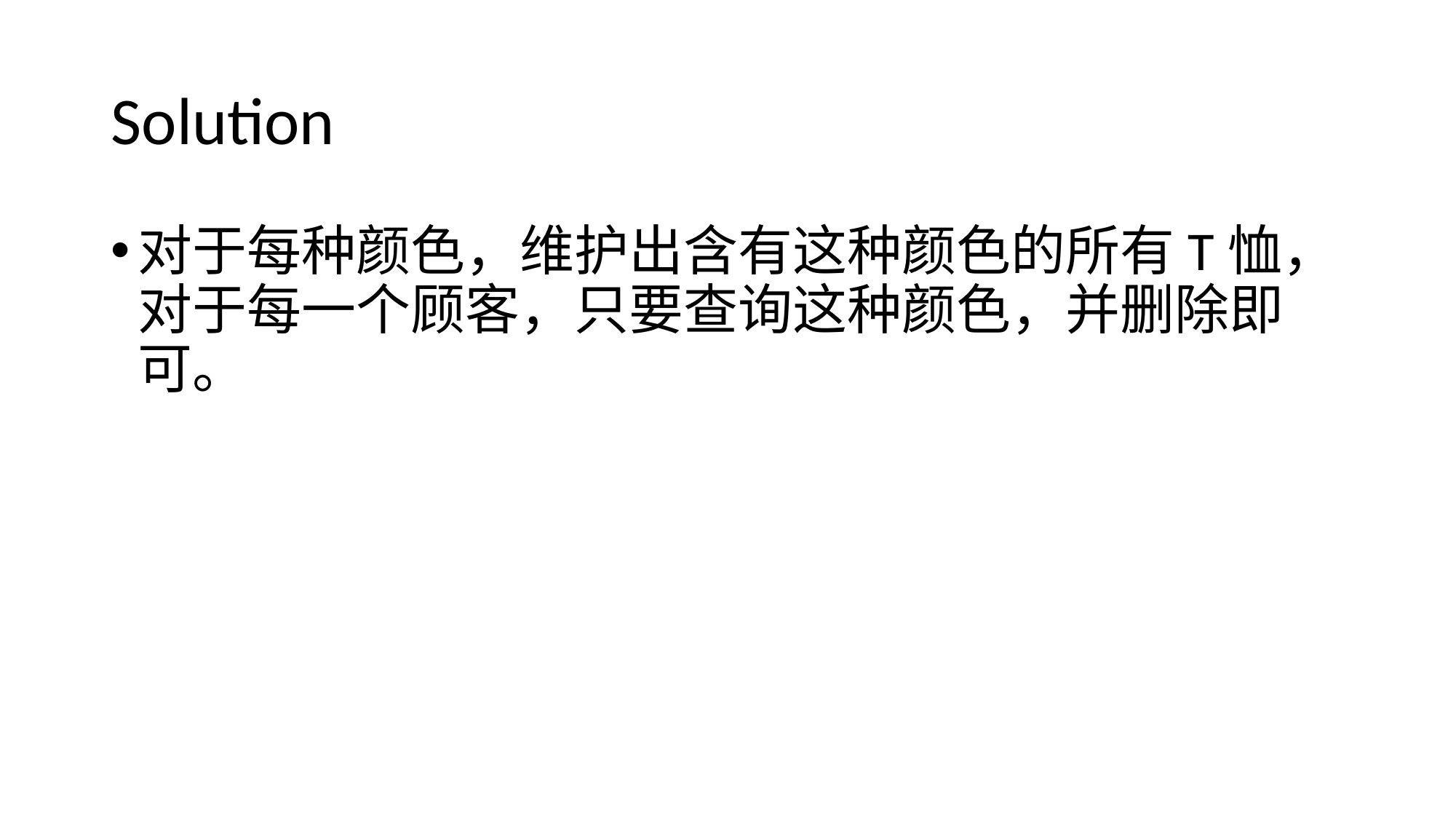

# Solution
对于每种颜色，维护出含有这种颜色的所有T恤，对于每一个顾客，只要查询这种颜色，并删除即可。